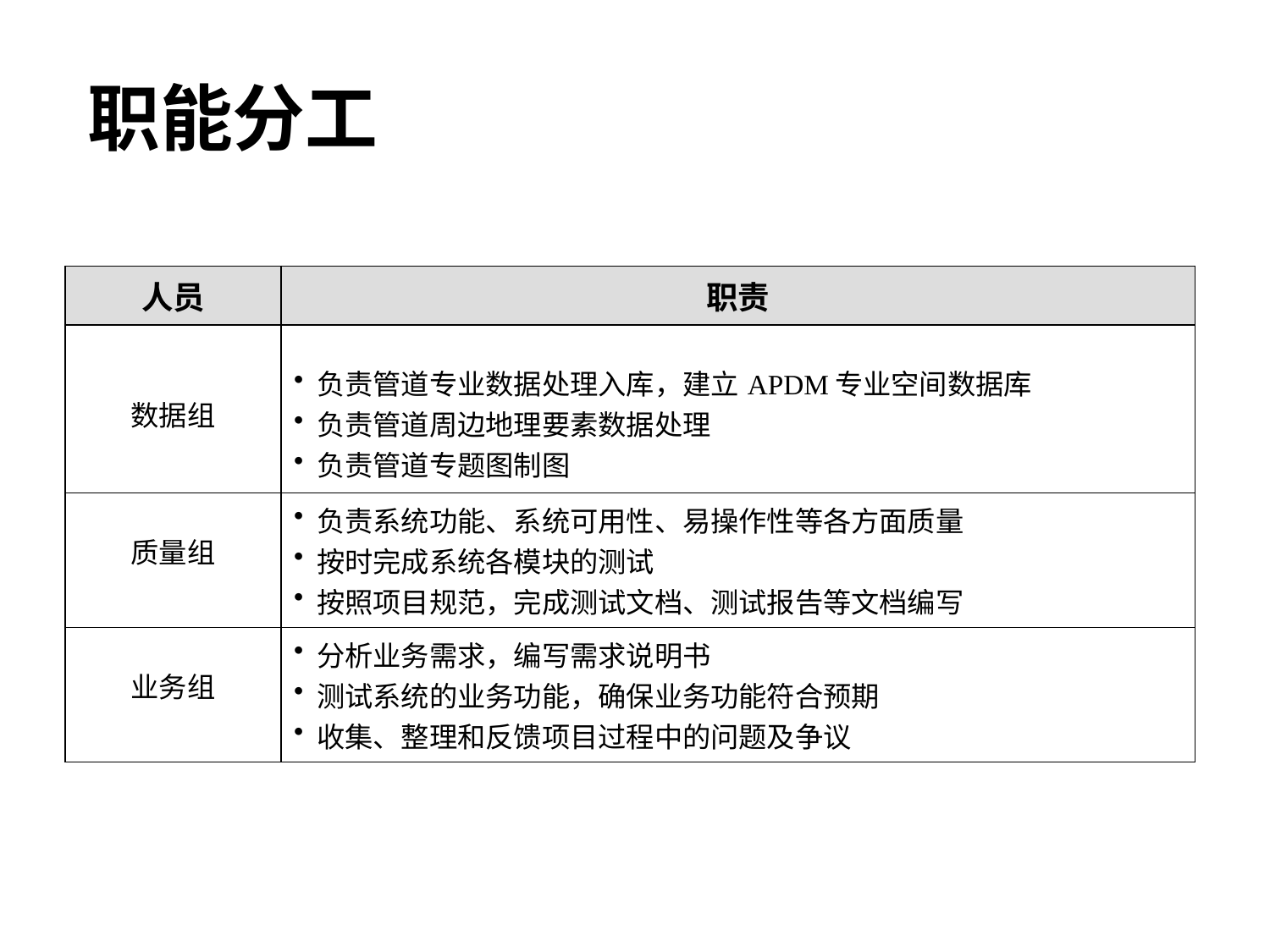

# 职能分工
| 人员 | 职责 |
| --- | --- |
| 数据组 | 负责管道专业数据处理入库，建立APDM专业空间数据库 负责管道周边地理要素数据处理 负责管道专题图制图 |
| 质量组 | 负责系统功能、系统可用性、易操作性等各方面质量 按时完成系统各模块的测试 按照项目规范，完成测试文档、测试报告等文档编写 |
| 业务组 | 分析业务需求，编写需求说明书 测试系统的业务功能，确保业务功能符合预期 收集、整理和反馈项目过程中的问题及争议 |